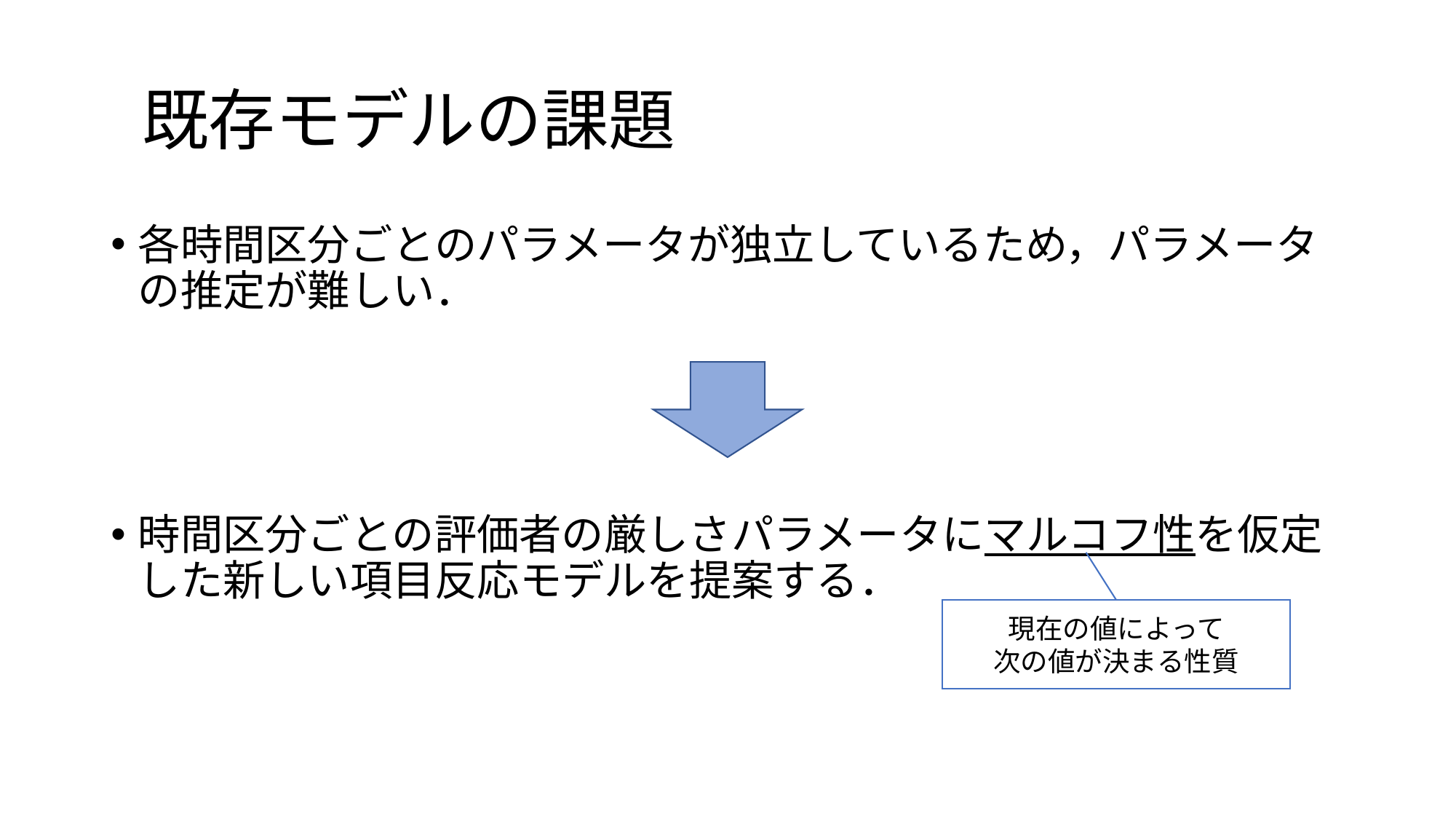

# 既存モデルの課題
各時間区分ごとのパラメータが独立しているため，パラメータの推定が難しい．

時間区分ごとの評価者の厳しさパラメータにマルコフ性を仮定した新しい項目反応モデルを提案する．

現在の値によって
次の値が決まる性質